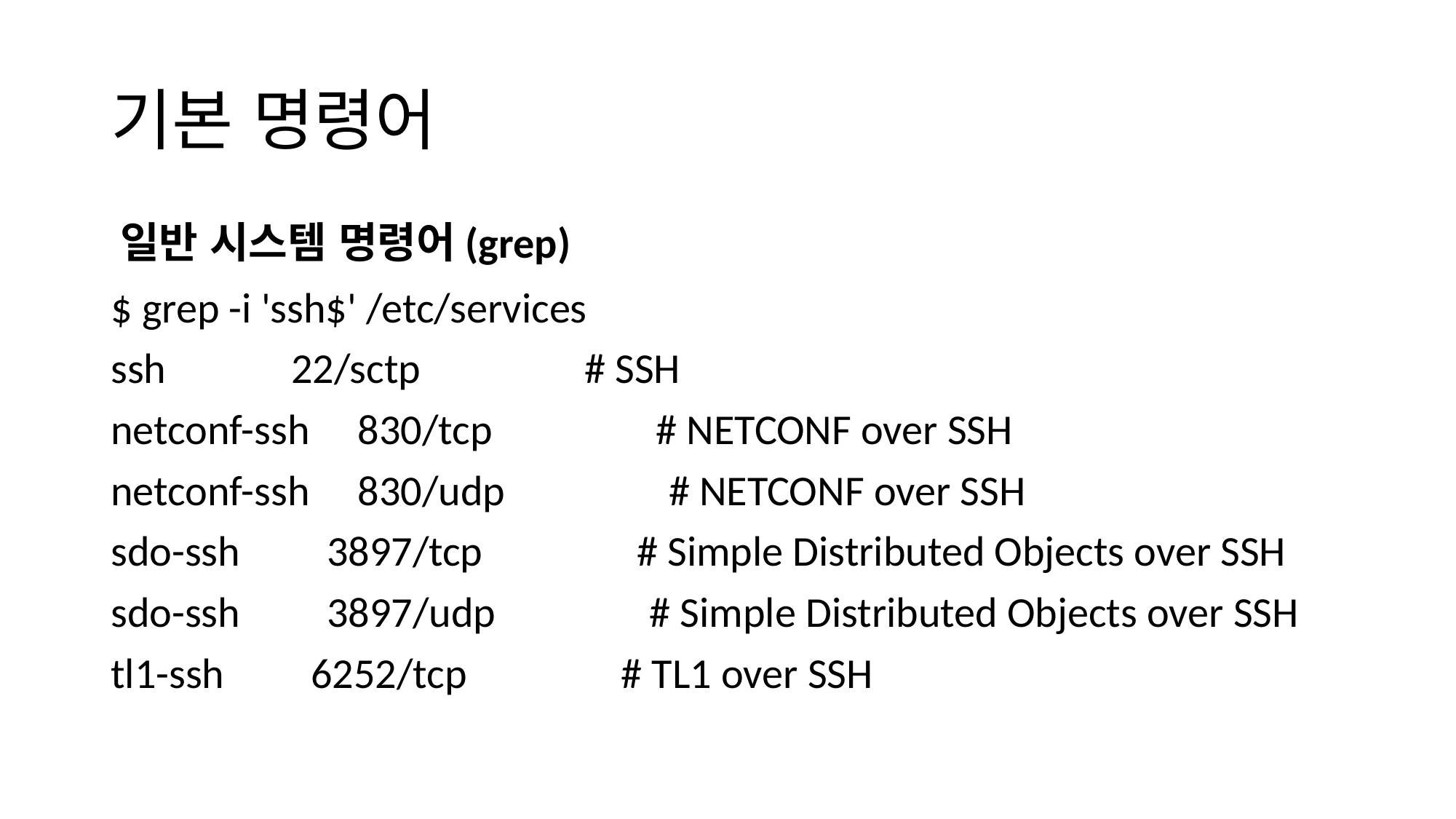

# 기본 명령어
일반 시스템 명령어(grep)
$ grep -i 'ssh$' /etc/services
ssh             22/sctp                 # SSH
netconf-ssh     830/tcp                 # NETCONF over SSH
netconf-ssh     830/udp                 # NETCONF over SSH
sdo-ssh         3897/tcp                # Simple Distributed Objects over SSH
sdo-ssh         3897/udp                # Simple Distributed Objects over SSH
tl1-ssh         6252/tcp                # TL1 over SSH